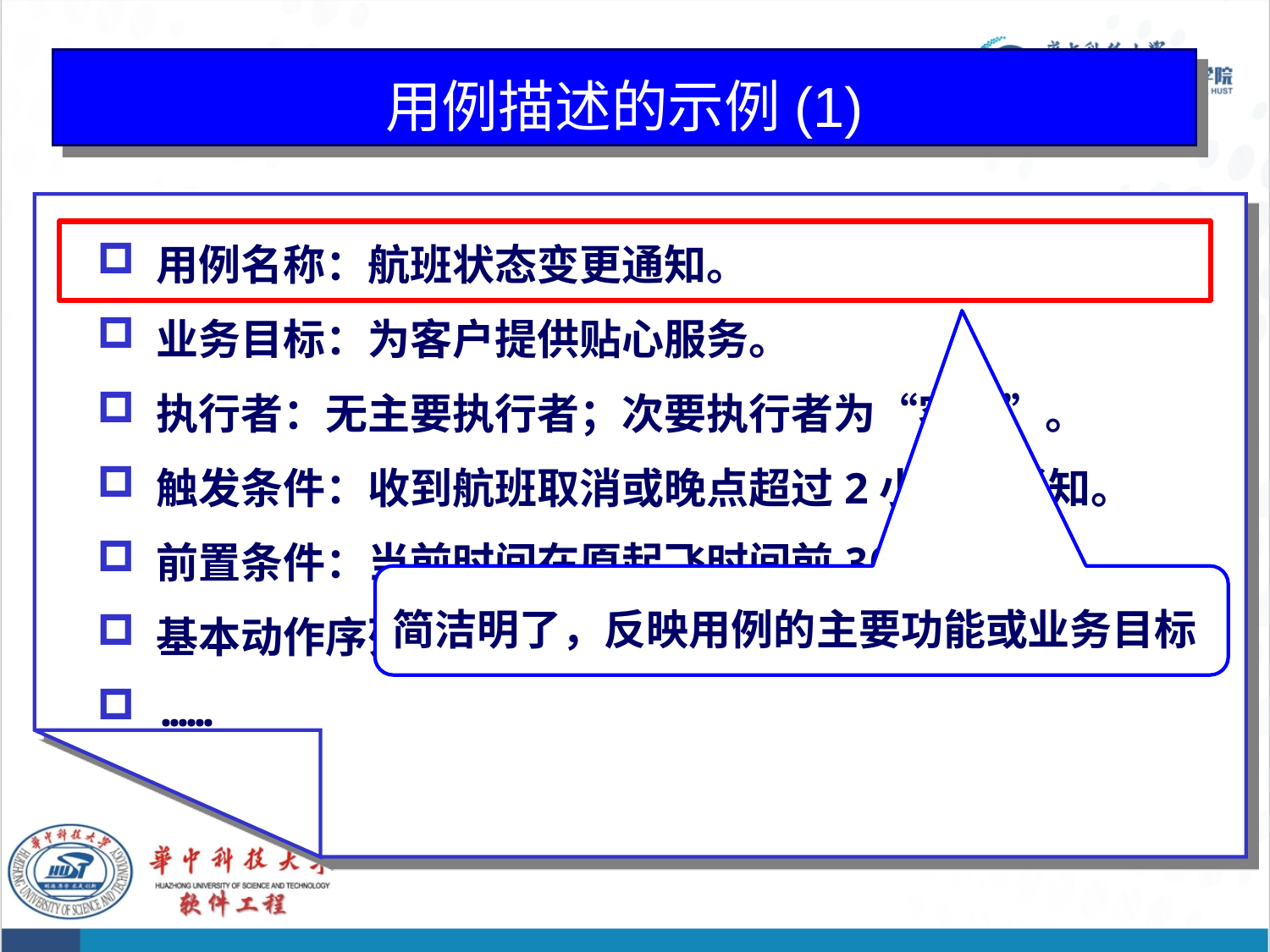

68
# 用例描述的示例(1)
 用例名称：航班状态变更通知。
 业务目标：为客户提供贴心服务。
 执行者：无主要执行者；次要执行者为“客户”。
 触发条件：收到航班取消或晚点超过2小时的通知。
 前置条件：当前时间在原起飞时间前30分钟之前。
 基本动作序列：……
 ……

简洁明了，反映用例的主要功能或业务目标